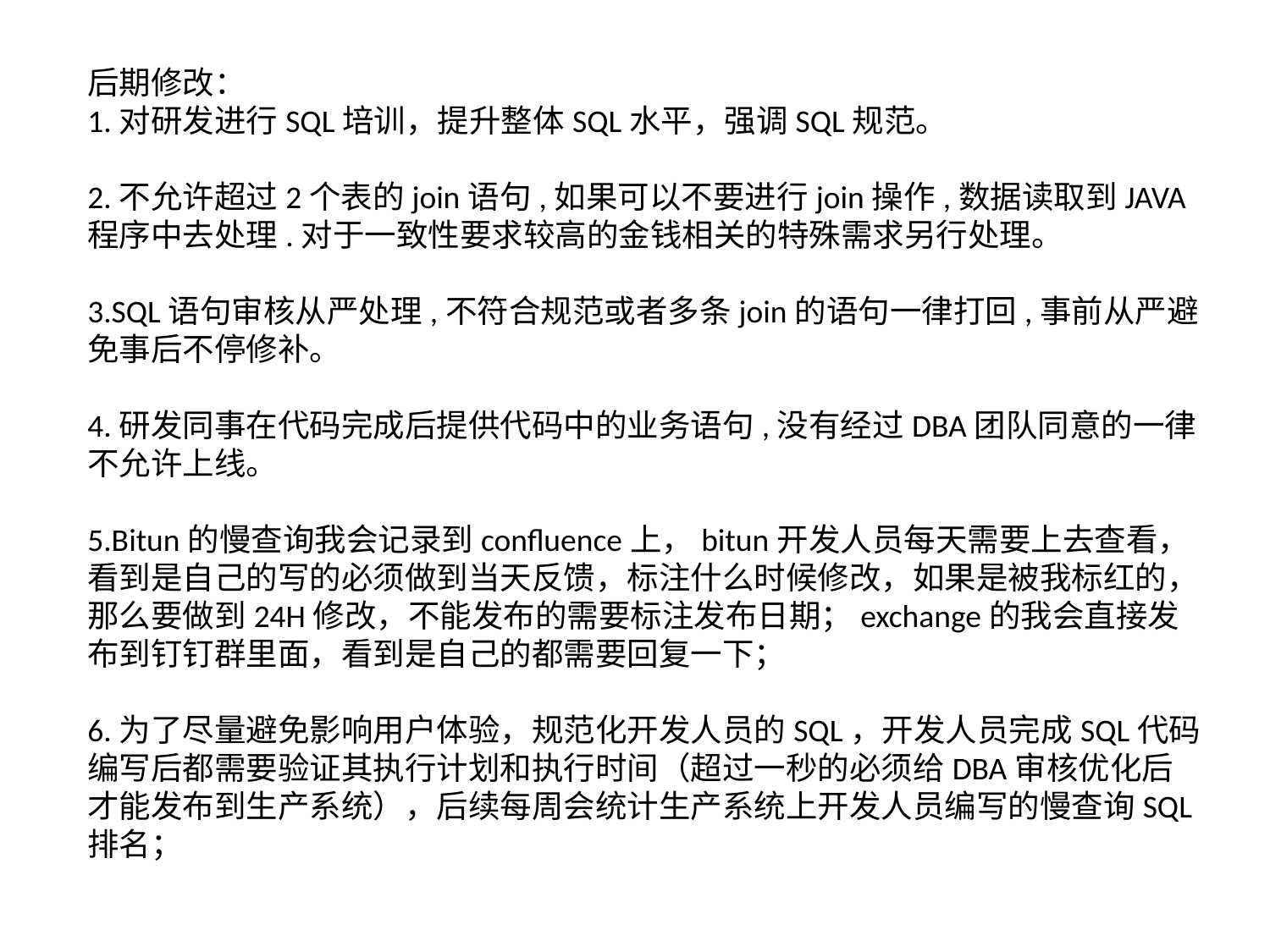

后期修改：
1.对研发进行SQL培训，提升整体SQL水平，强调SQL规范。
2.不允许超过2个表的join语句,如果可以不要进行join操作,数据读取到JAVA程序中去处理.对于一致性要求较高的金钱相关的特殊需求另行处理。
3.SQL语句审核从严处理,不符合规范或者多条join的语句一律打回,事前从严避免事后不停修补。
4.研发同事在代码完成后提供代码中的业务语句,没有经过DBA团队同意的一律不允许上线。

5.Bitun的慢查询我会记录到confluence上，bitun开发人员每天需要上去查看，看到是自己的写的必须做到当天反馈，标注什么时候修改，如果是被我标红的，那么要做到24H修改，不能发布的需要标注发布日期；exchange的我会直接发布到钉钉群里面，看到是自己的都需要回复一下；

6.为了尽量避免影响用户体验，规范化开发人员的SQL，开发人员完成SQL代码编写后都需要验证其执行计划和执行时间（超过一秒的必须给DBA审核优化后才能发布到生产系统），后续每周会统计生产系统上开发人员编写的慢查询SQL排名；